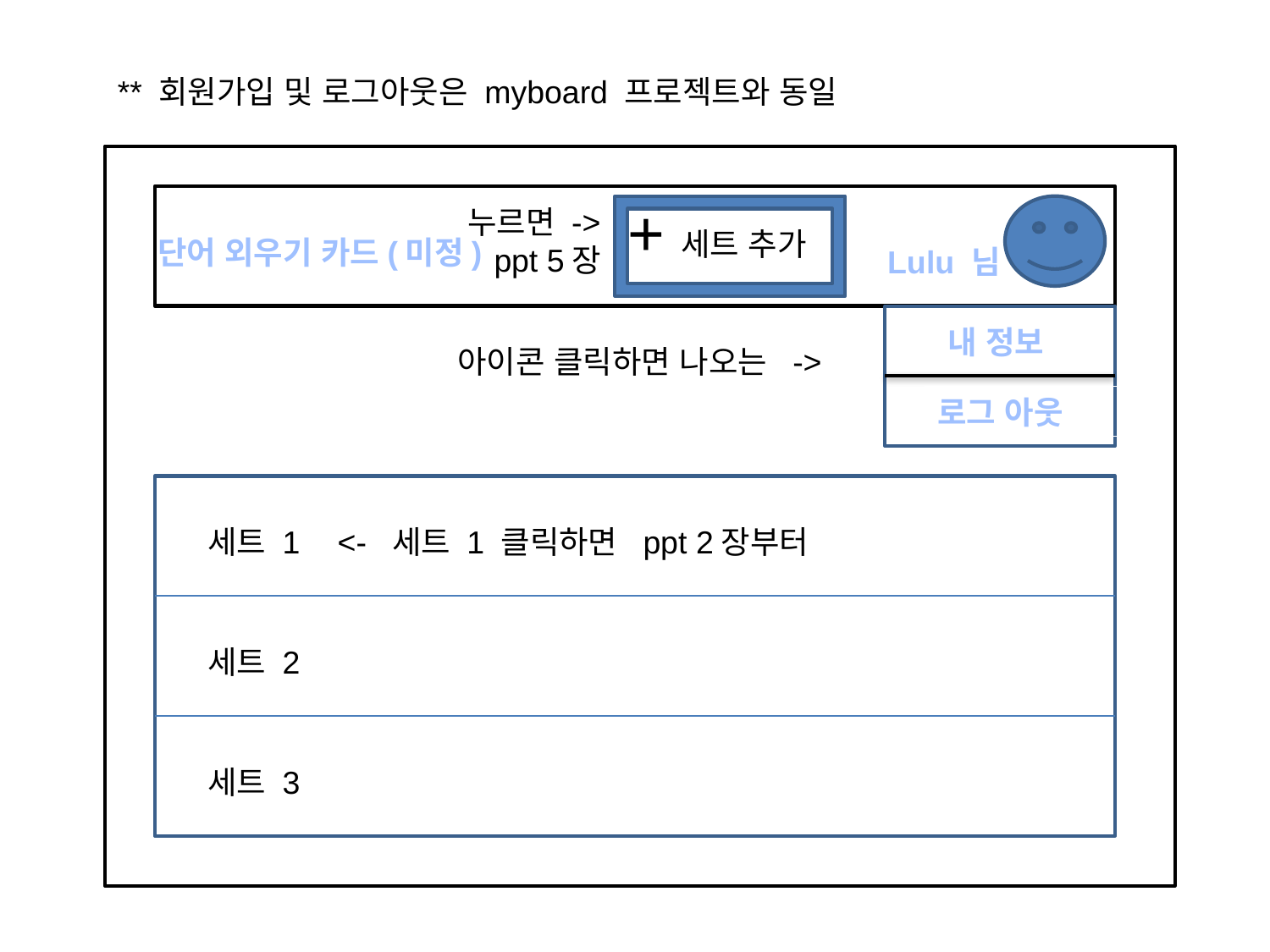

** 회원가입 및 로그아웃은 myboard 프로젝트와 동일

+ 세트 추가
누르면 ->
   ppt 5장

단어 외우기 카드(미정)
Lulu 님

내 정보
아이콘 클릭하면 나오는  ->
로그 아웃

세트 1
<-  세트 1 클릭하면  ppt 2장부터
세트 2
세트 3